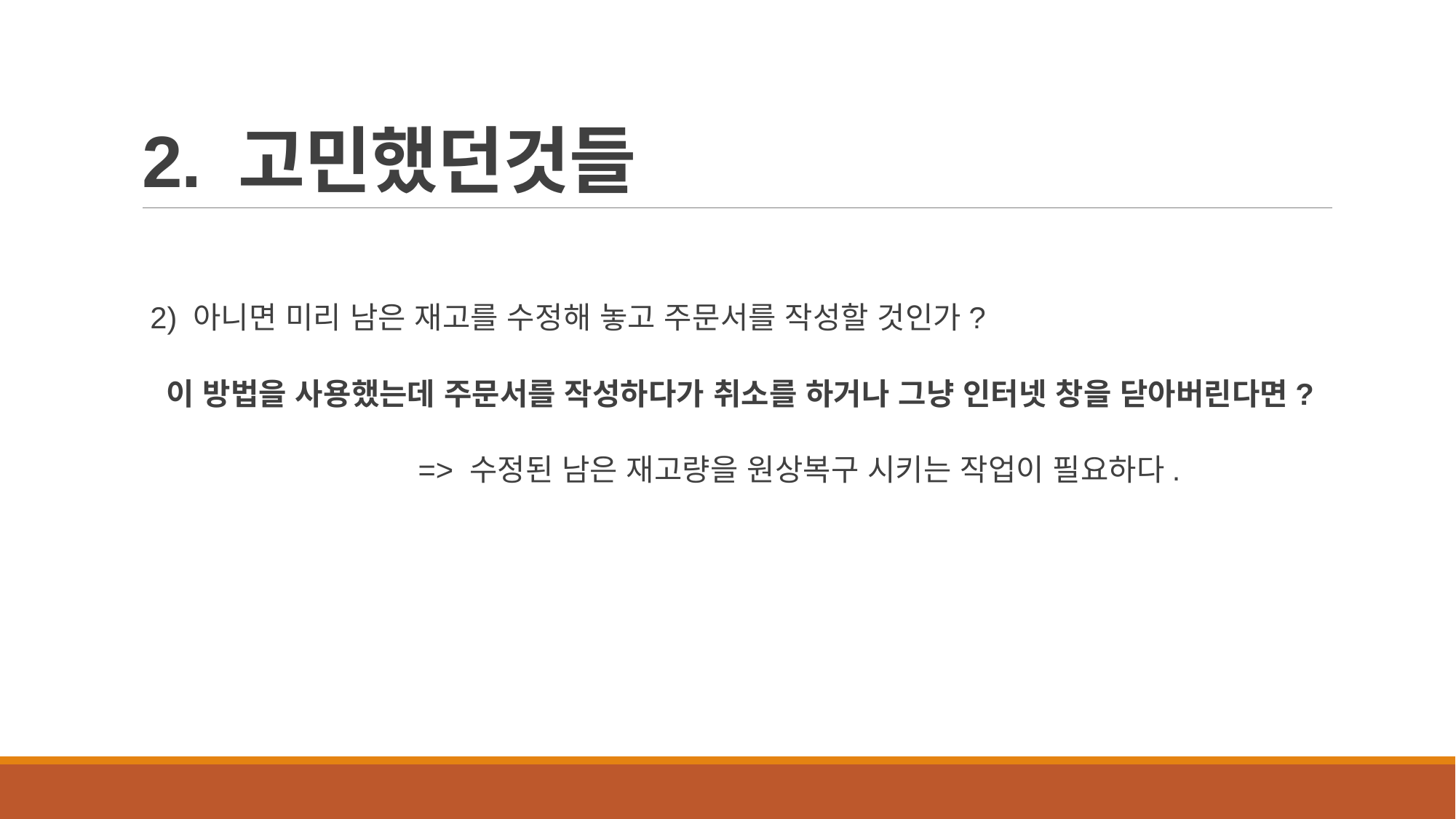

# 2. 고민했던것들
 2) 아니면 미리 남은 재고를 수정해 놓고 주문서를 작성할 것인가?
  이 방법을 사용했는데 주문서를 작성하다가 취소를 하거나 그냥 인터넷 창을 닫아버린다면?
                                 => 수정된 남은 재고량을 원상복구 시키는 작업이 필요하다.